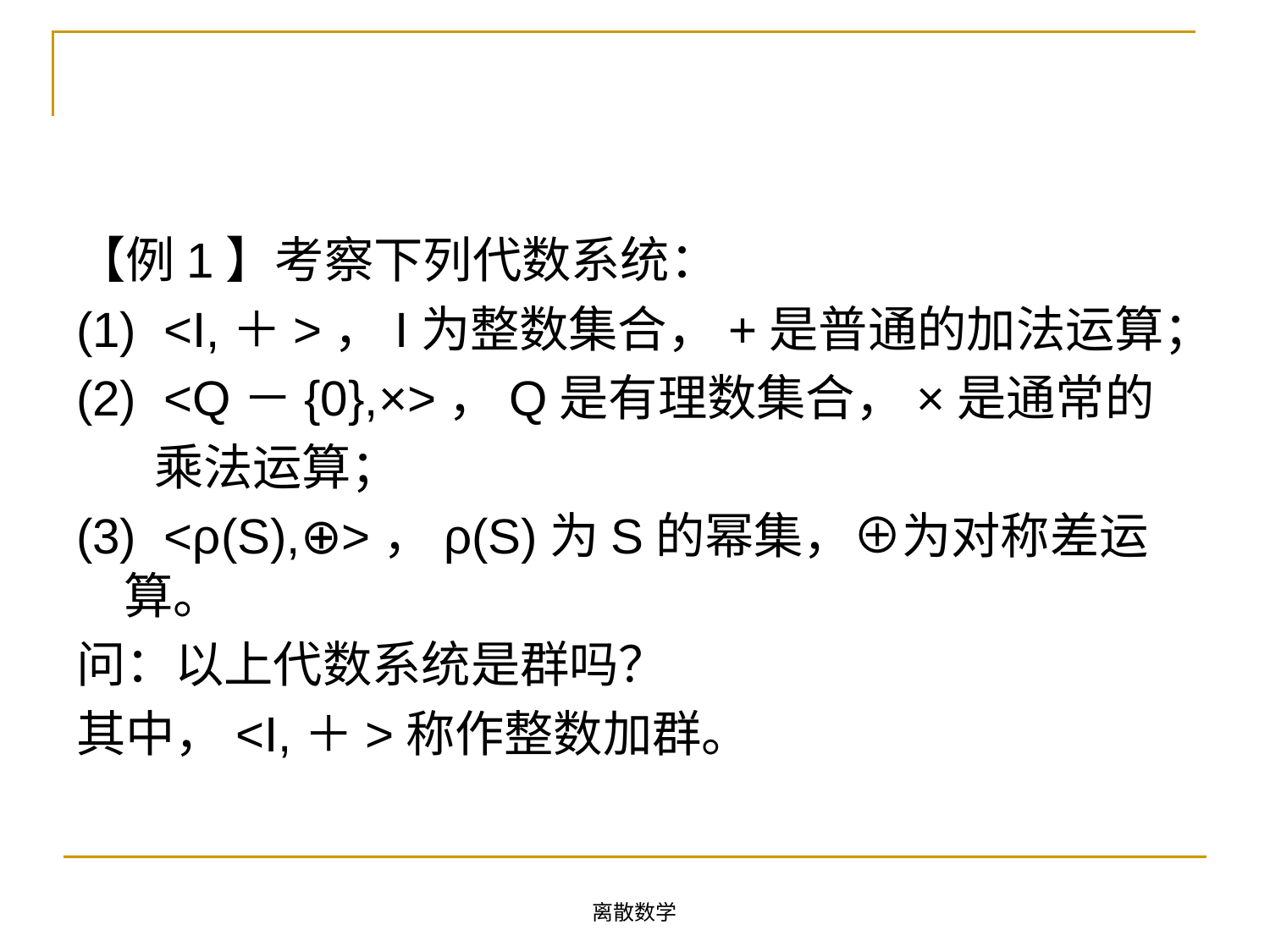

#
【例1】考察下列代数系统：
(1)  <I,＋>，I为整数集合，+是普通的加法运算；
(2)  <Q－{0},×>，Q是有理数集合，×是通常的
      乘法运算；
(3)  <ρ(S),⊕>，ρ(S)为S的幂集，⊕为对称差运算。
问：以上代数系统是群吗？
其中，<I,＋>称作整数加群。

58
离散数学